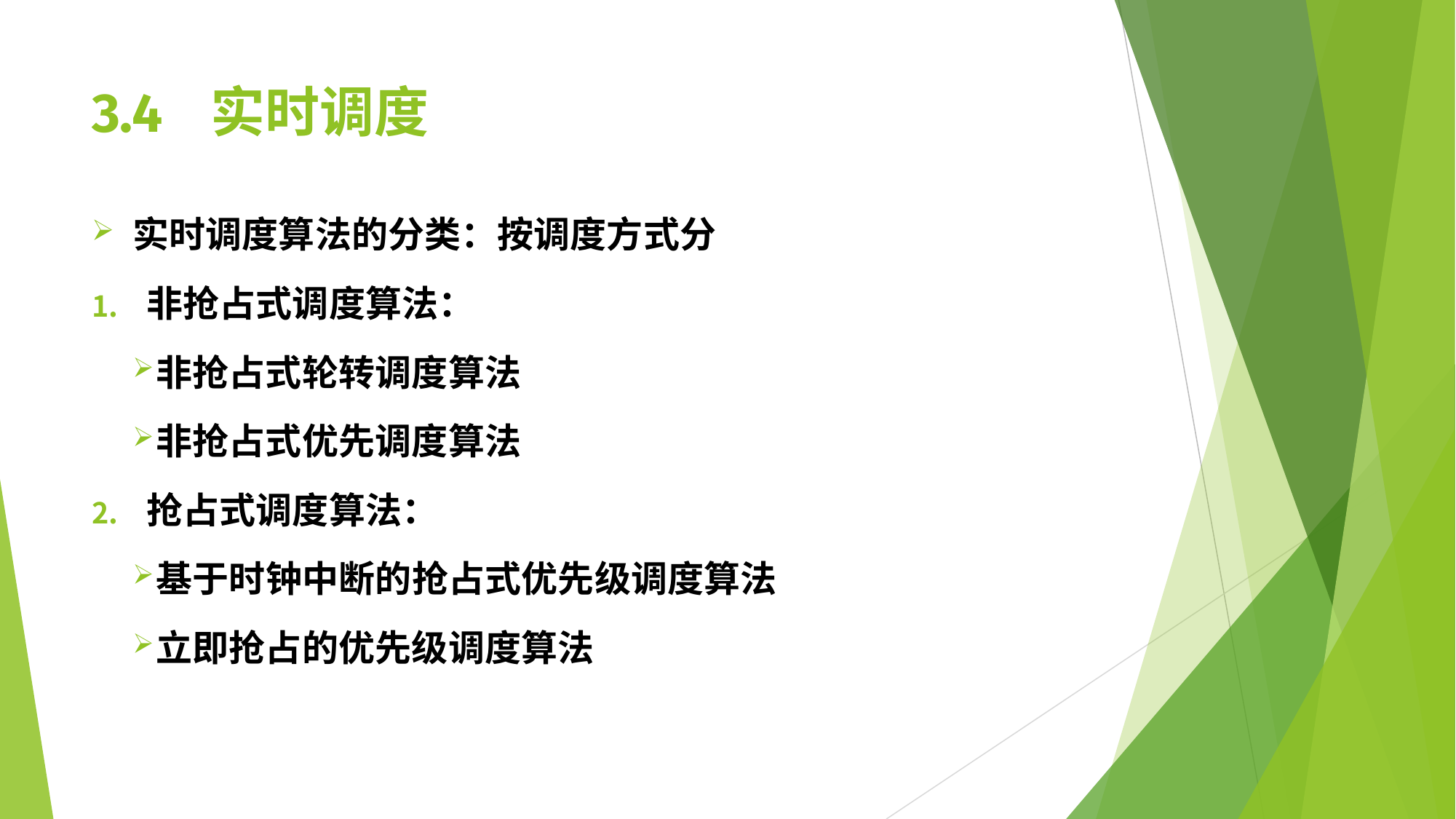

# 3.4	实时调度
实时调度算法的分类：按调度方式分

非抢占式调度算法：

非抢占式轮转调度算法

非抢占式优先调度算法

抢占式调度算法：

基于时钟中断的抢占式优先级调度算法

立即抢占的优先级调度算法